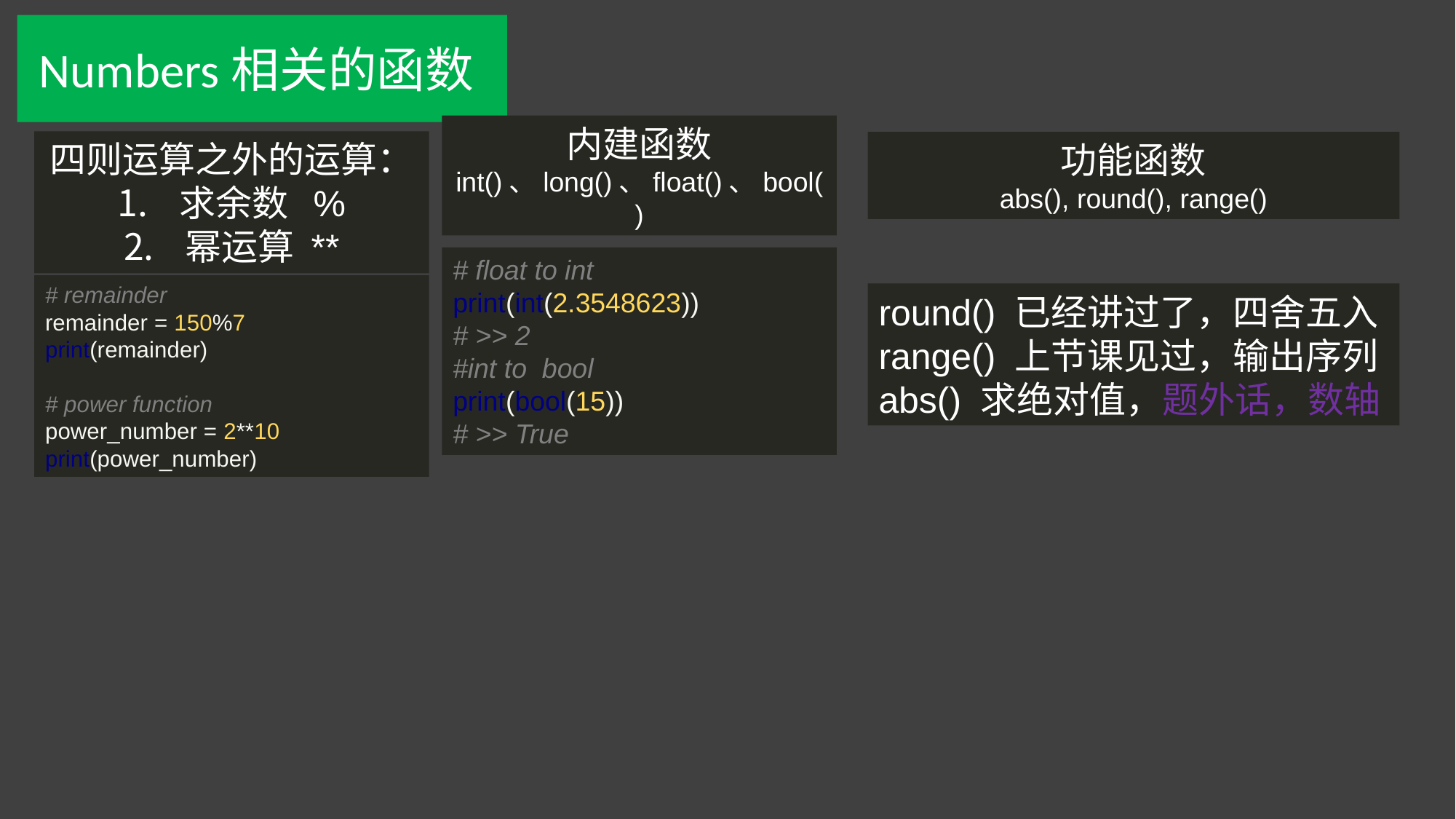

Numbers相关的函数
四则运算之外的运算：
求余数  %
幂运算 **
内建函数
int()、long()、float()、bool()
功能函数
abs(), round(), range()
# float to int print(int(2.3548623)) # >> 2 #int to  bool print(bool(15)) # >> True
# remainder remainder = 150%7 print(remainder) # power function power_number = 2**10 print(power_number)
round() 已经讲过了，四舍五入
range() 上节课见过，输出序列
abs() 求绝对值，题外话，数轴